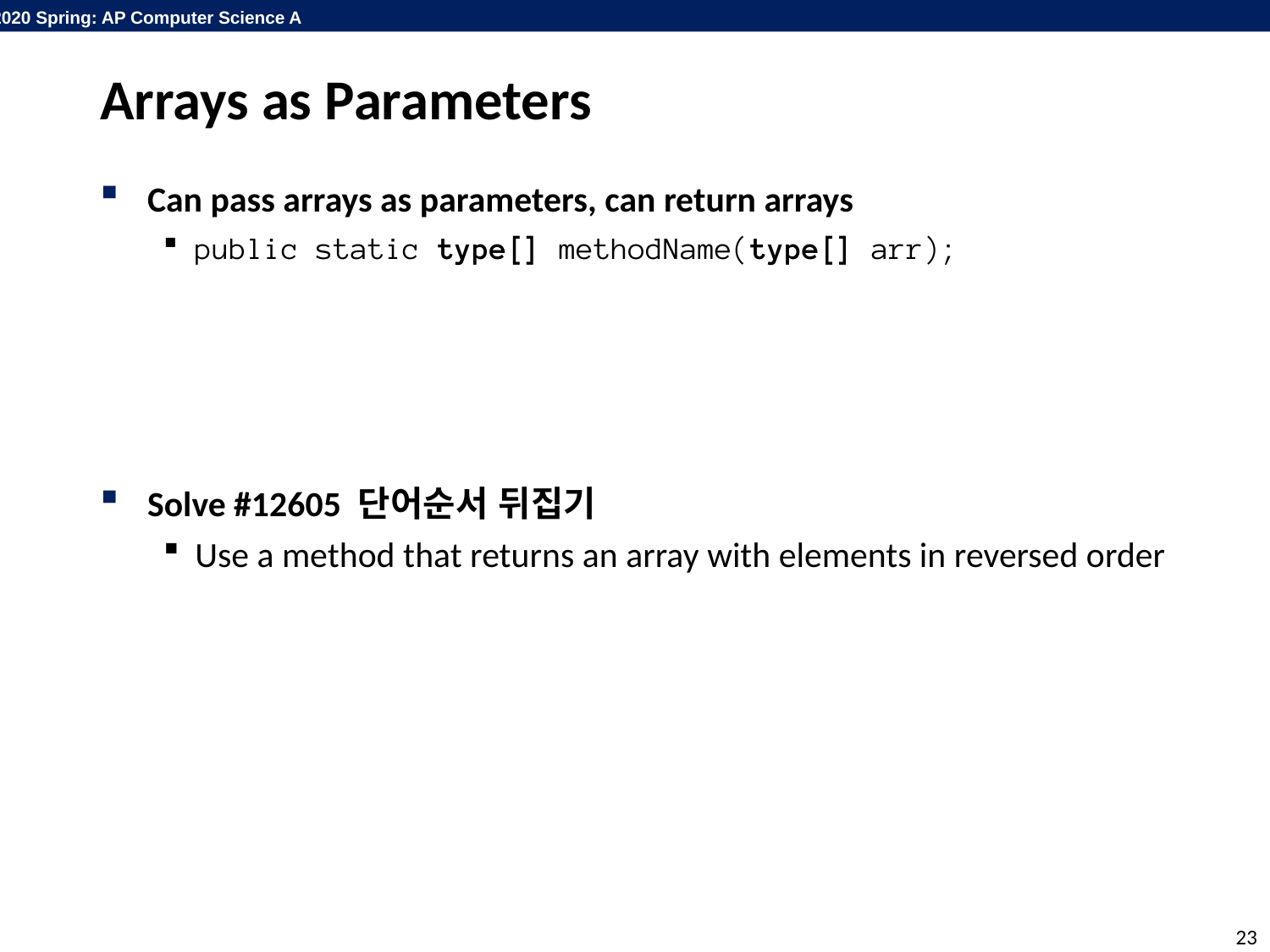

# Arrays as Parameters
Can pass arrays as parameters, can return arrays
public static type[] methodName(type[] arr);

Solve #12605 단어순서 뒤집기
Use a method that returns an array with elements in reversed order

23